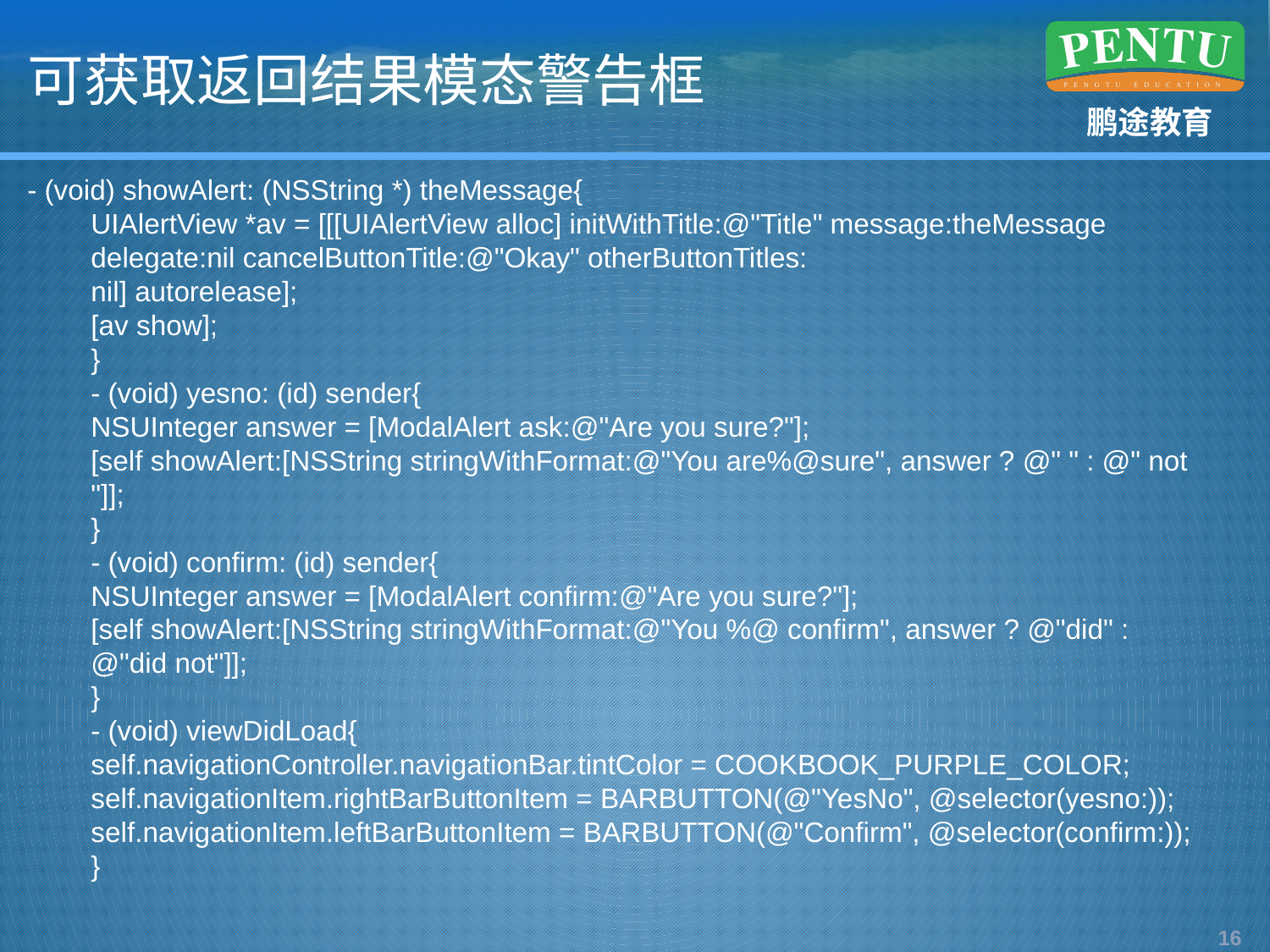

# 可获取返回结果模态警告框
- (void) showAlert: (NSString *) theMessage{
UIAlertView *av = [[[UIAlertView alloc] initWithTitle:@"Title" message:theMessage delegate:nil cancelButtonTitle:@"Okay" otherButtonTitles:
nil] autorelease];
[av show];
}
- (void) yesno: (id) sender{
NSUInteger answer = [ModalAlert ask:@"Are you sure?"];
[self showAlert:[NSString stringWithFormat:@"You are%@sure", answer ? @" " : @" not "]];
}
- (void) confirm: (id) sender{
NSUInteger answer = [ModalAlert confirm:@"Are you sure?"];
[self showAlert:[NSString stringWithFormat:@"You %@ confirm", answer ? @"did" : @"did not"]];
}
- (void) viewDidLoad{
self.navigationController.navigationBar.tintColor = COOKBOOK_PURPLE_COLOR;
self.navigationItem.rightBarButtonItem = BARBUTTON(@"YesNo", @selector(yesno:));
self.navigationItem.leftBarButtonItem = BARBUTTON(@"Confirm", @selector(confirm:));
}
16